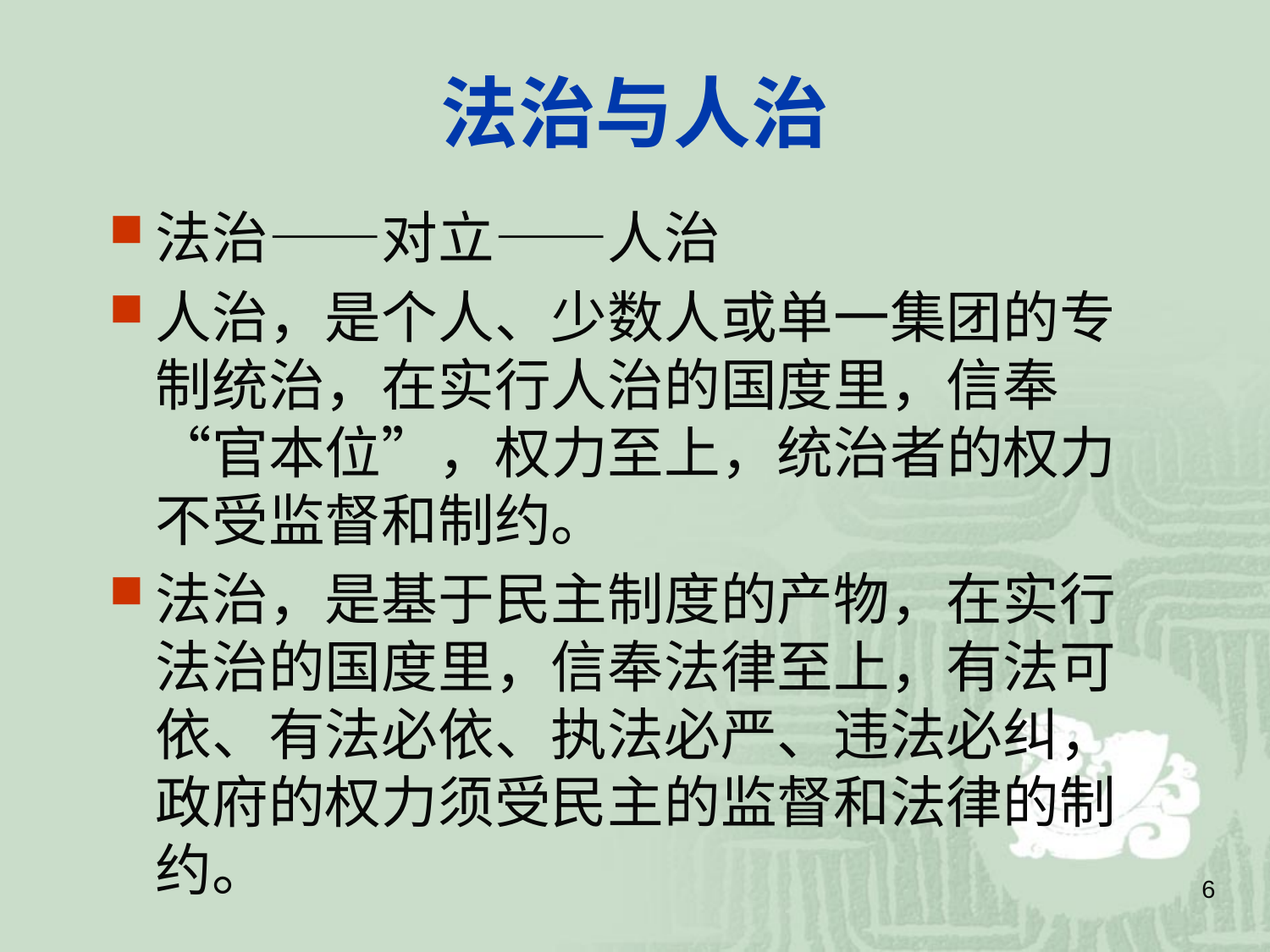

# 法治与人治
法治——对立——人治
人治，是个人、少数人或单一集团的专制统治，在实行人治的国度里，信奉“官本位”，权力至上，统治者的权力不受监督和制约。
法治，是基于民主制度的产物，在实行法治的国度里，信奉法律至上，有法可依、有法必依、执法必严、违法必纠，政府的权力须受民主的监督和法律的制约。
6